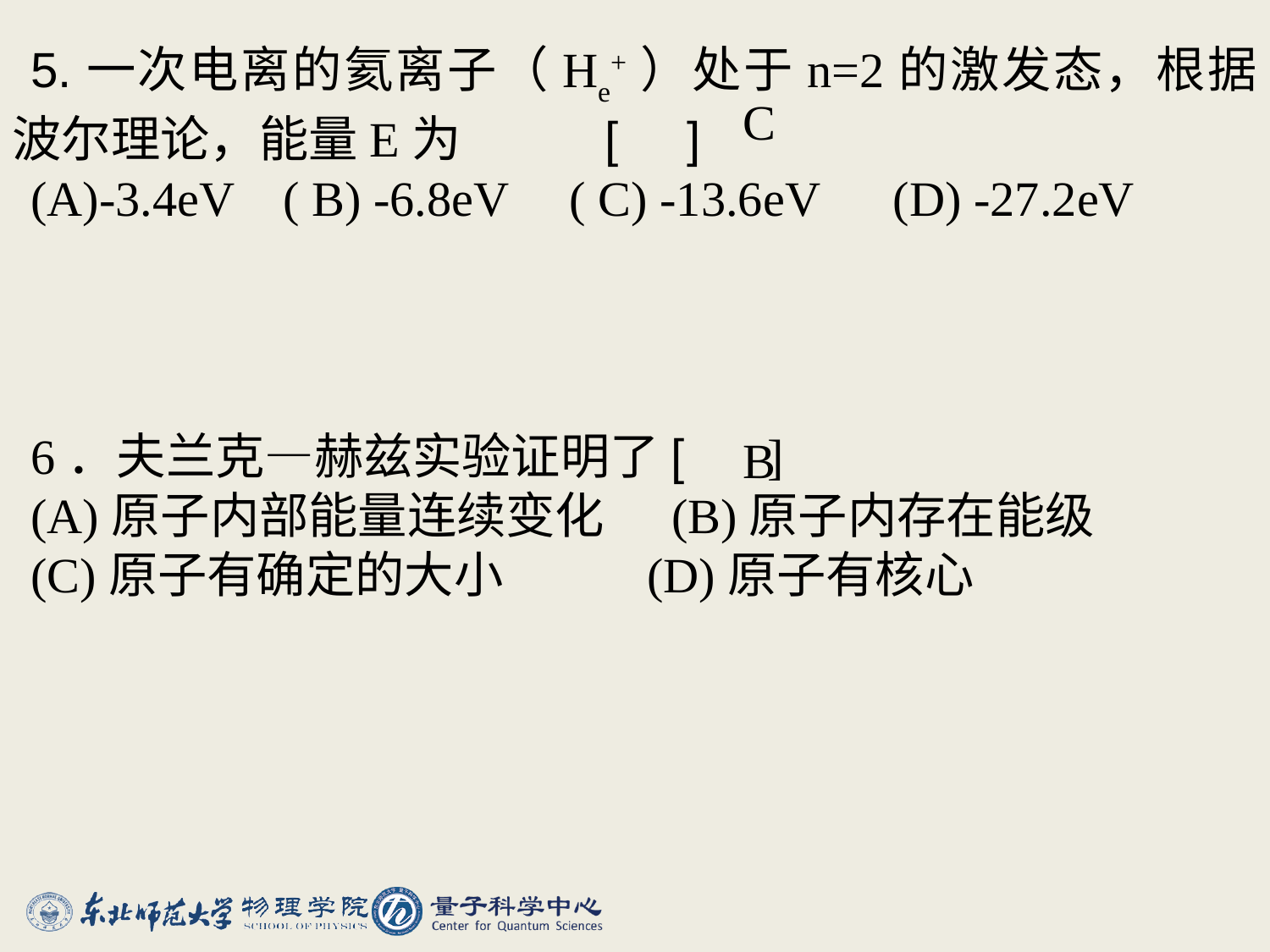

5.一次电离的氦离子（He+）处于n=2的激发态，根据波尔理论，能量E为            [     ]
(A)-3.4eV    ( B) -6.8eV     ( C) -13.6eV      (D) -27.2eV

#
C

6．夫兰克—赫兹实验证明了[      ]
(A)原子内部能量连续变化     (B)原子内存在能级
(C)原子有确定的大小            (D)原子有核心
B